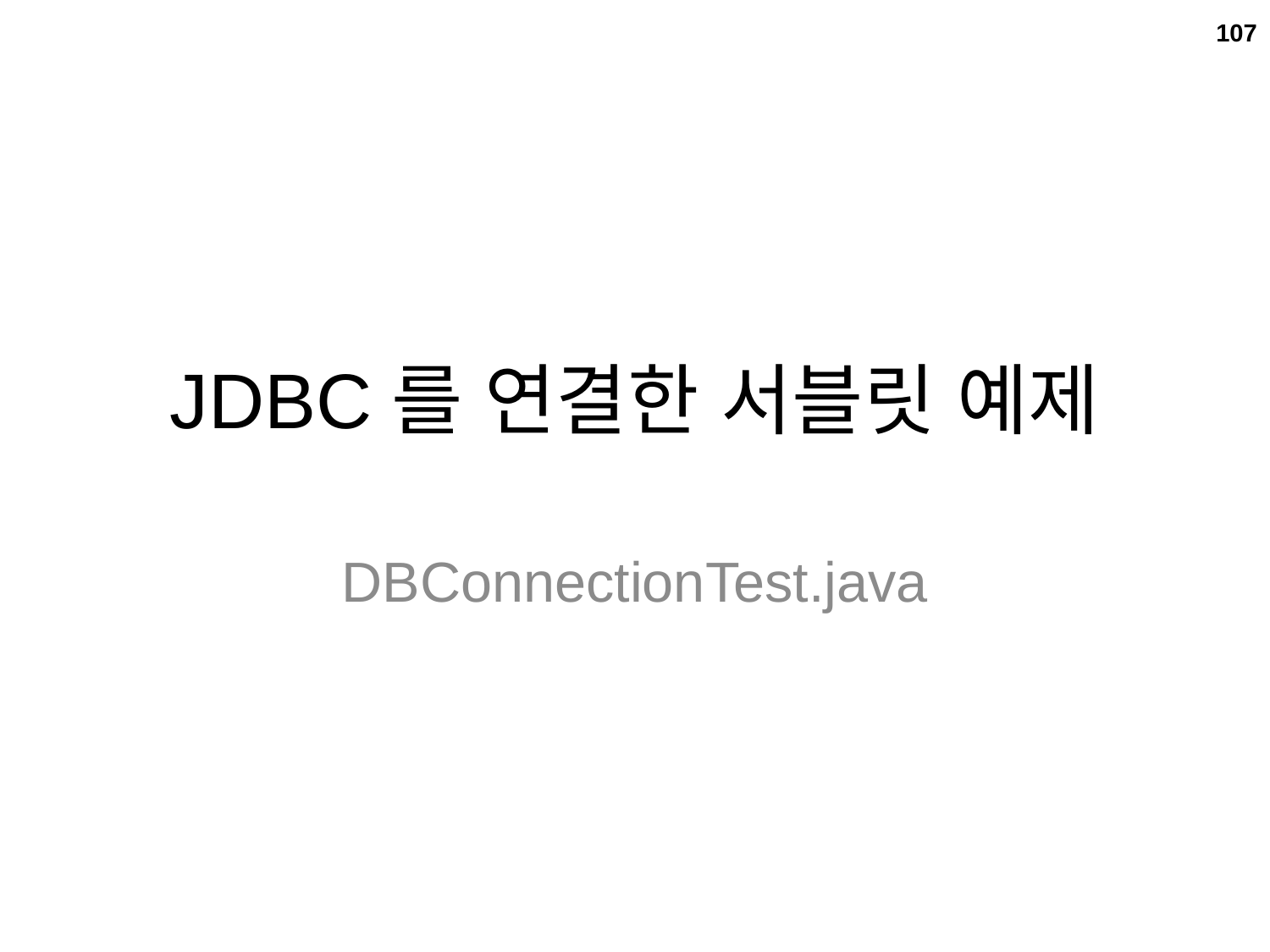

107
# JDBC를 연결한 서블릿 예제
DBConnectionTest.java